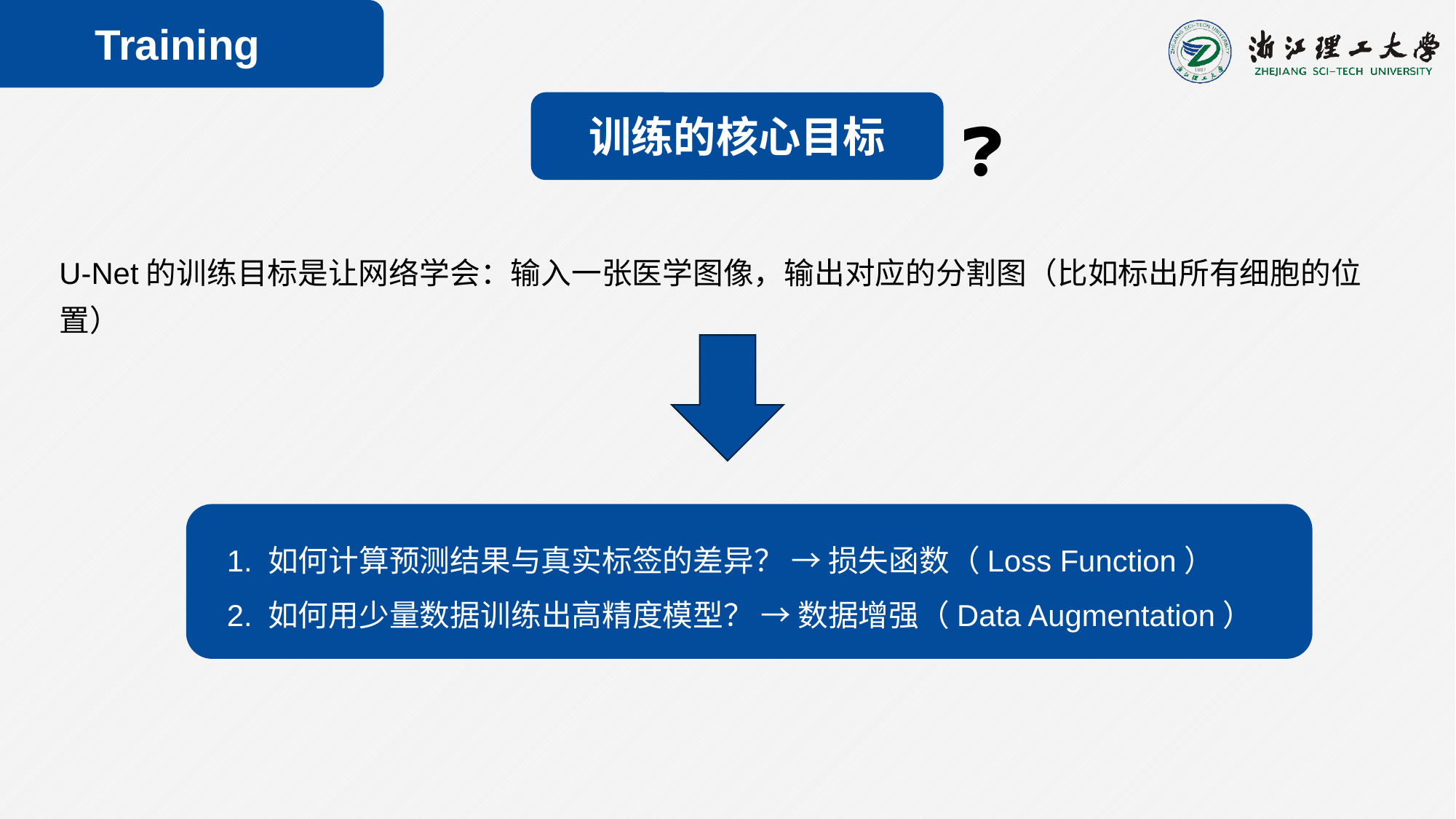

Training
❓

训练的核心目标
U-Net的训练目标是让网络学会：输入一张医学图像，输出对应的分割图（比如标出所有细胞的位置）

1. 如何计算预测结果与真实标签的差异？ → 损失函数（Loss Function）
2. 如何用少量数据训练出高精度模型？ → 数据增强（Data Augmentation）